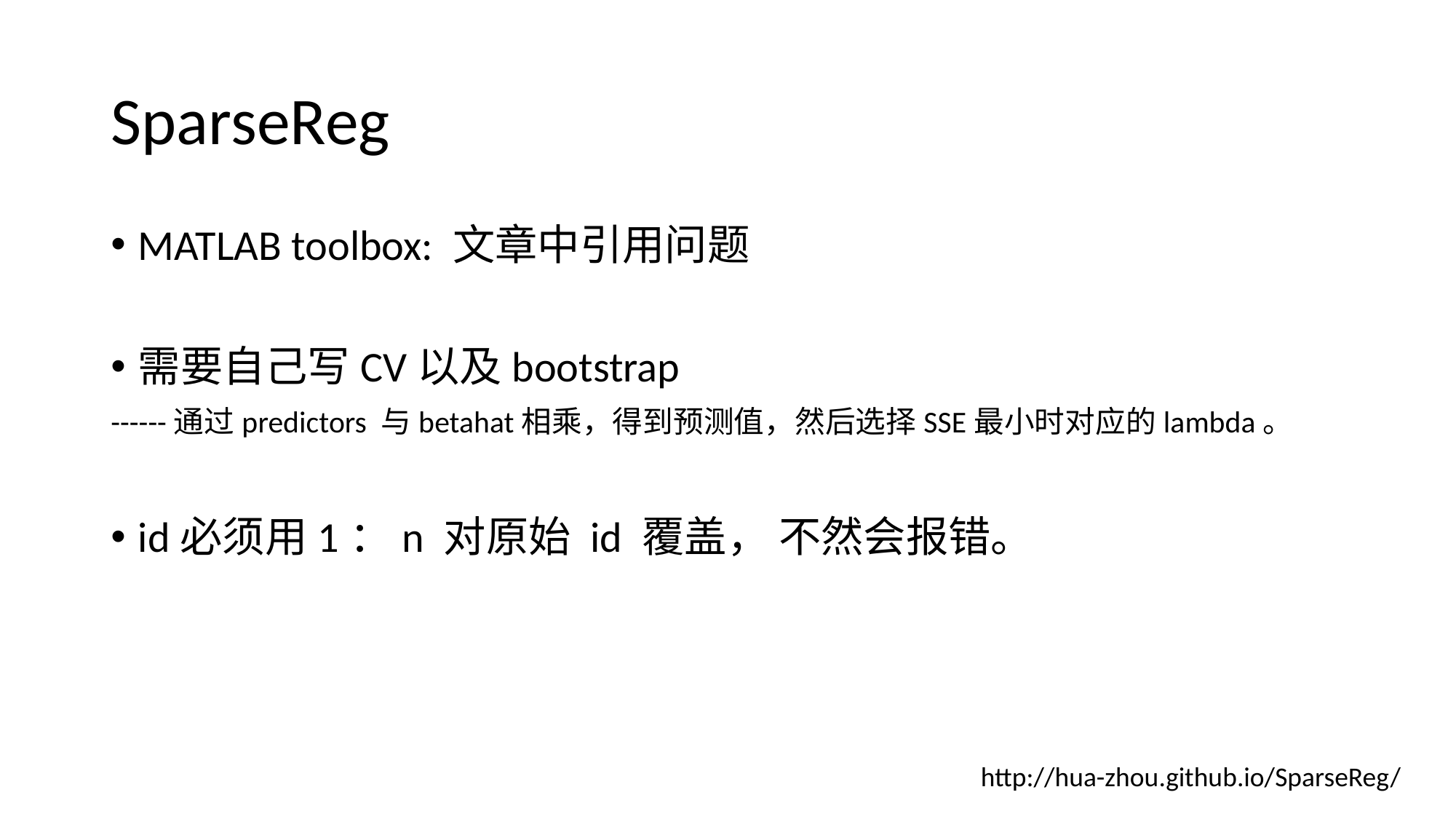

# SparseReg
MATLAB toolbox: 文章中引用问题

需要自己写CV以及bootstrap
------通过predictors 与betahat相乘，得到预测值，然后选择SSE最小时对应的lambda。

id必须用1：n 对原始 id 覆盖， 不然会报错。
http://hua-zhou.github.io/SparseReg/